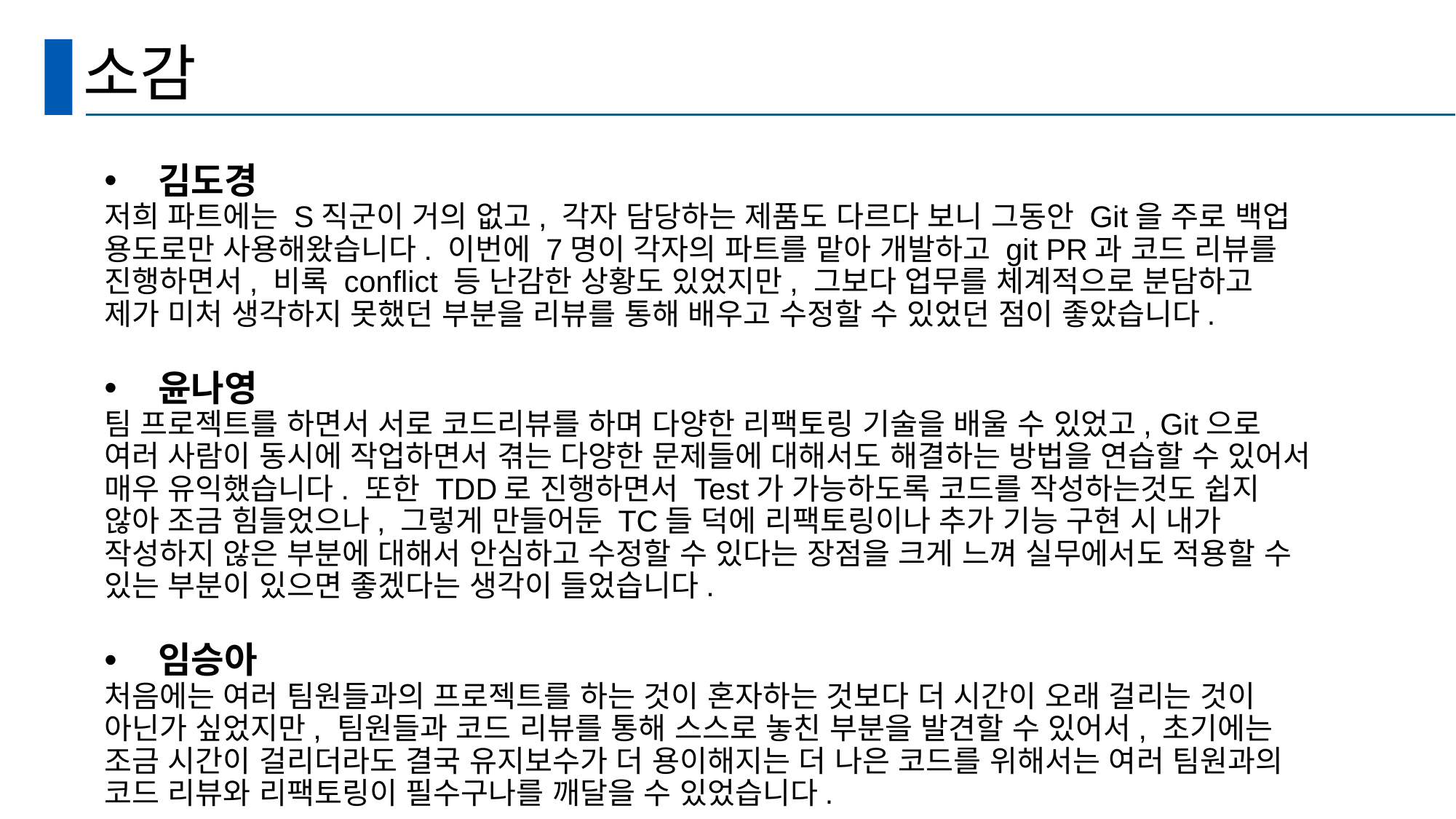

# 소감
김도경
저희 파트에는 S직군이 거의 없고, 각자 담당하는 제품도 다르다 보니 그동안 Git을 주로 백업 용도로만 사용해왔습니다. 이번에 7명이 각자의 파트를 맡아 개발하고 git PR과 코드 리뷰를 진행하면서, 비록 conflict 등 난감한 상황도 있었지만, 그보다 업무를 체계적으로 분담하고 제가 미처 생각하지 못했던 부분을 리뷰를 통해 배우고 수정할 수 있었던 점이 좋았습니다.

윤나영
팀 프로젝트를 하면서 서로 코드리뷰를 하며 다양한 리팩토링 기술을 배울 수 있었고, Git으로 여러 사람이 동시에 작업하면서 겪는 다양한 문제들에 대해서도 해결하는 방법을 연습할 수 있어서 매우 유익했습니다. 또한 TDD로 진행하면서 Test가 가능하도록 코드를 작성하는것도 쉽지 않아 조금 힘들었으나, 그렇게 만들어둔 TC들 덕에 리팩토링이나 추가 기능 구현 시 내가 작성하지 않은 부분에 대해서 안심하고 수정할 수 있다는 장점을 크게 느껴 실무에서도 적용할 수 있는 부분이 있으면 좋겠다는 생각이 들었습니다.

임승아
처음에는 여러 팀원들과의 프로젝트를 하는 것이 혼자하는 것보다 더 시간이 오래 걸리는 것이 아닌가 싶었지만, 팀원들과 코드 리뷰를 통해 스스로 놓친 부분을 발견할 수 있어서, 초기에는 조금 시간이 걸리더라도 결국 유지보수가 더 용이해지는 더 나은 코드를 위해서는 여러 팀원과의 코드 리뷰와 리팩토링이 필수구나를 깨달을 수 있었습니다.